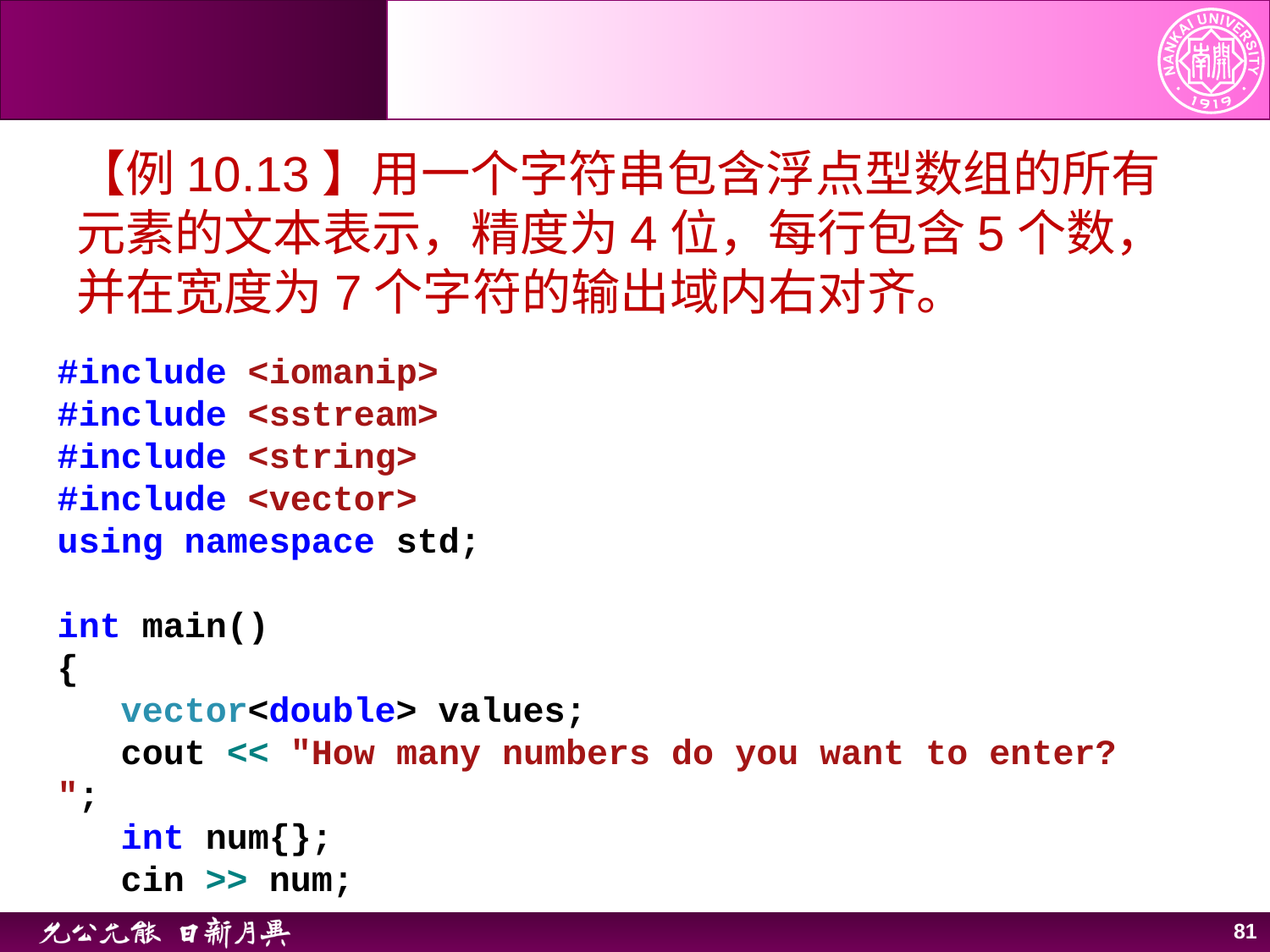

【例10.13】用一个字符串包含浮点型数组的所有元素的文本表示，精度为4位，每行包含5个数，并在宽度为7个字符的输出域内右对齐。
#include <iomanip>
#include <sstream>
#include <string>
#include <vector>
using namespace std;

int main()
{
   vector<double> values;
   cout << "How many numbers do you want to enter? ";
   int num{};
   cin >> num;
81